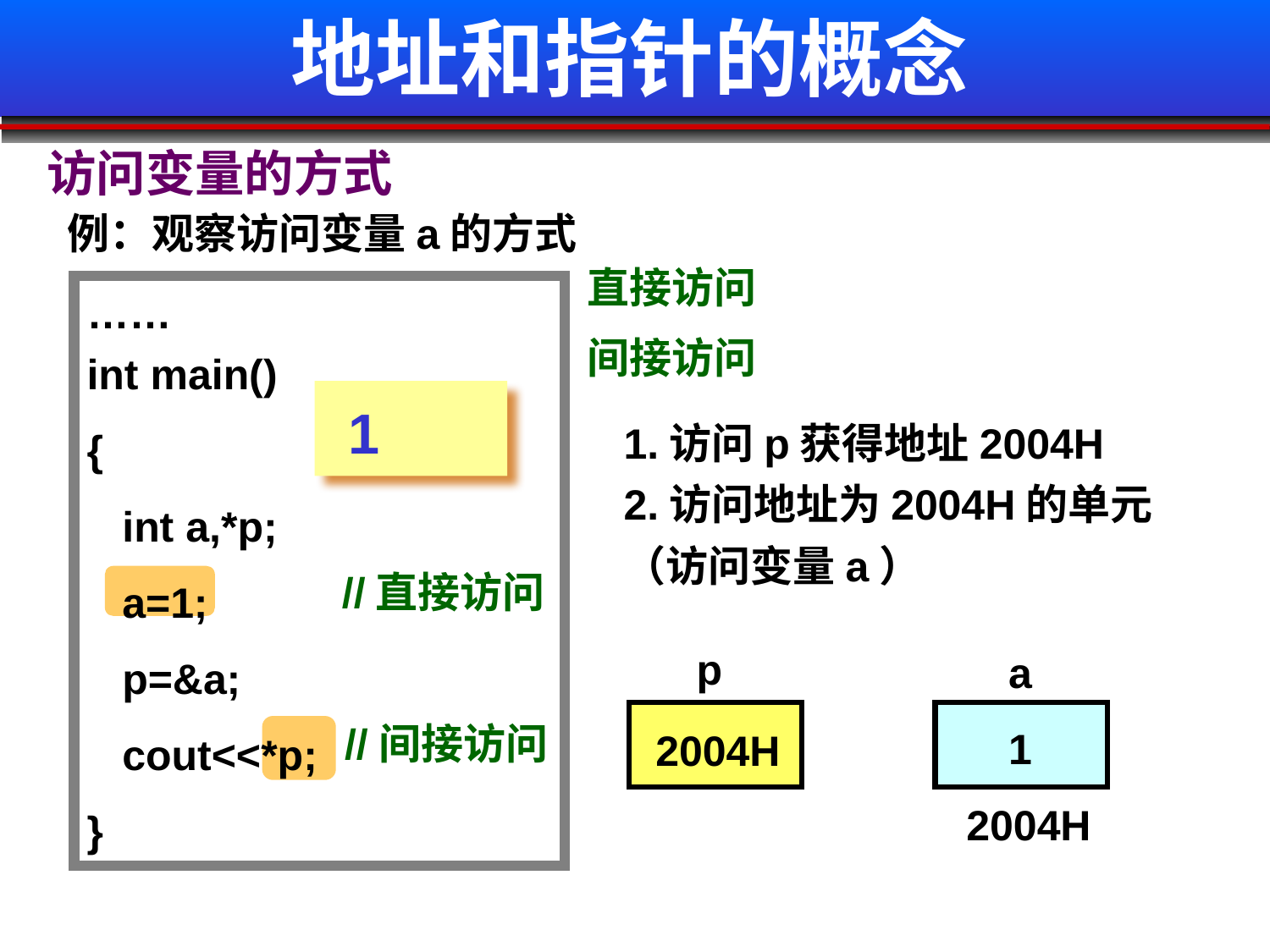

# 地址和指针的概念

访问变量的方式
例：观察访问变量a的方式
直接访问
……
int main()
{
   int a,*p;
   a=1;
   p=&a;
   cout<<*p;
}
间接访问

1
1.访问p获得地址2004H
2.访问地址为2004H的单元
（访问变量a）
//直接访问

p
a
//间接访问

1

2004H
2004H